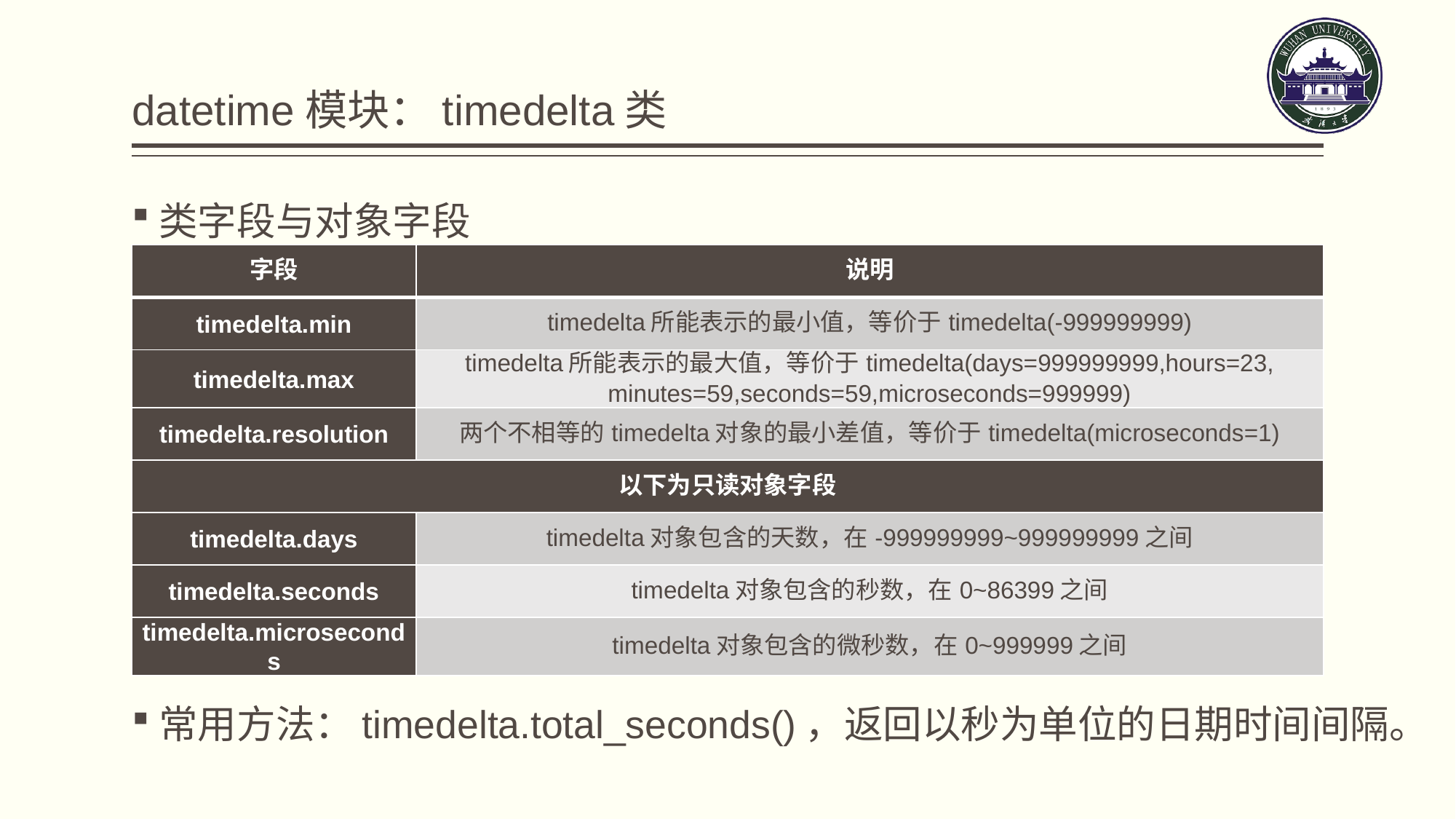

# datetime模块：timedelta类
类字段与对象字段

常用方法
常用方法：timedelta.total_seconds()，返回以秒为单位的日期时间间隔。

| 字段 | 说明 |
| --- | --- |
| timedelta.min | timedelta所能表示的最小值，等价于timedelta(-999999999) |
| timedelta.max | timedelta所能表示的最大值，等价于timedelta(days=999999999,hours=23, minutes=59,seconds=59,microseconds=999999) |
| timedelta.resolution | 两个不相等的timedelta对象的最小差值，等价于timedelta(microseconds=1) |
| 以下为只读对象字段 |  |
| timedelta.days | timedelta对象包含的天数，在-999999999~999999999之间 |
| timedelta.seconds | timedelta对象包含的秒数，在0~86399之间 |
| timedelta.microseconds | timedelta对象包含的微秒数，在0~999999之间 |